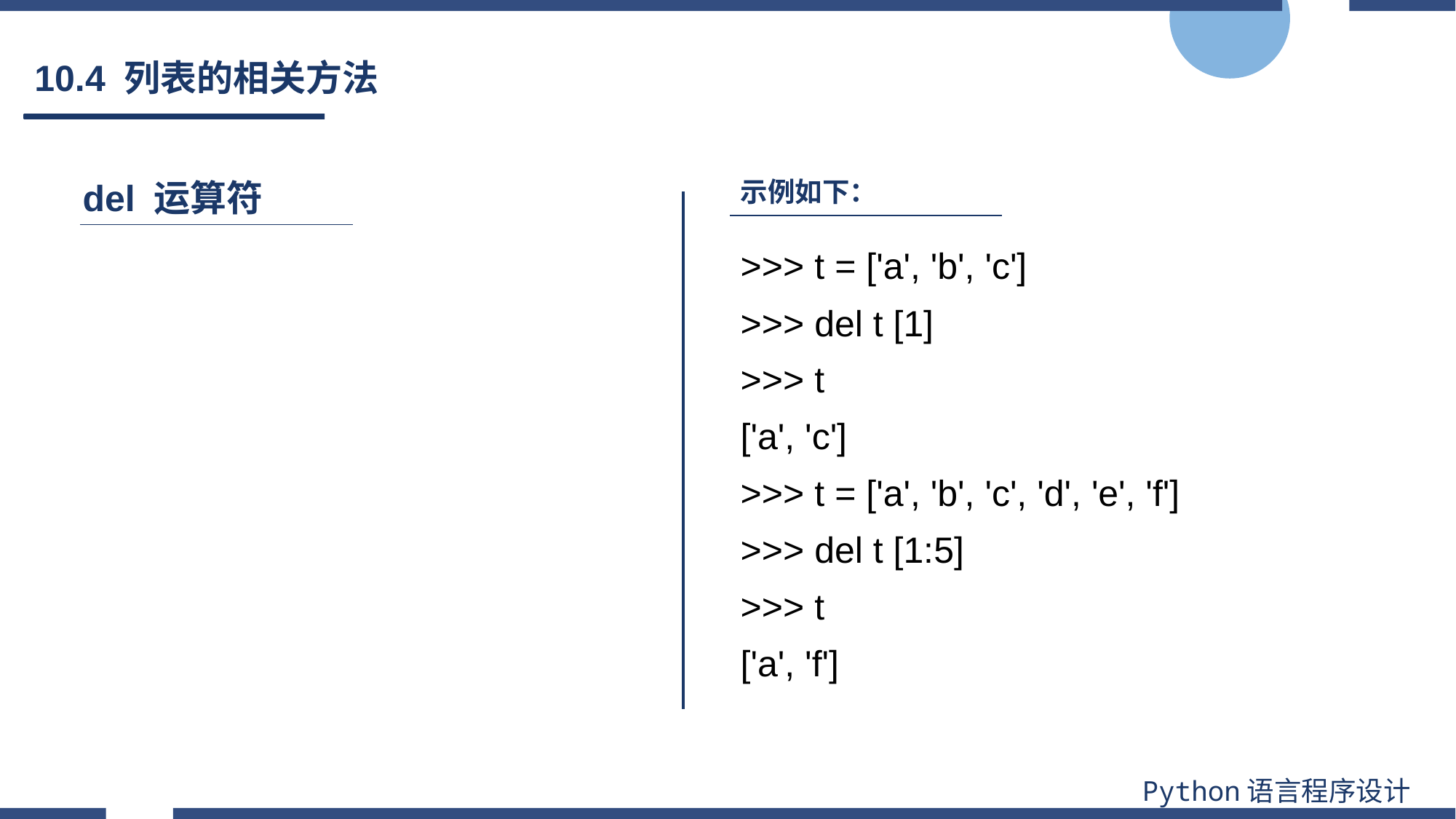

# 10.4 列表的相关方法
del 运算符
示例如下：
>>> t = ['a', 'b', 'c']
>>> del t [1]
>>> t
['a', 'c']
>>> t = ['a', 'b', 'c', 'd', 'e', 'f']
>>> del t [1:5]
>>> t
['a', 'f']